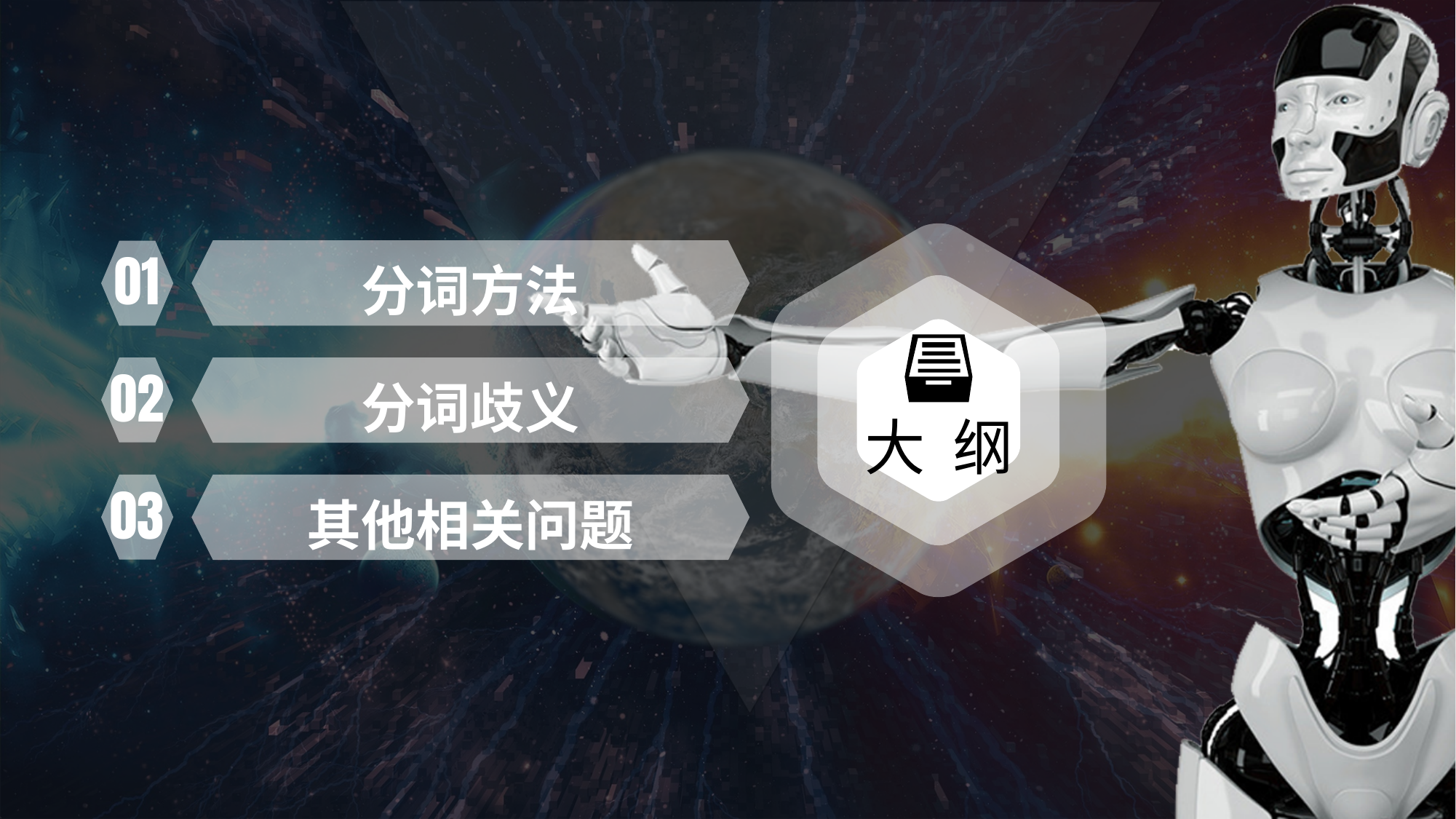

大  纲
分词方法
01
02
分词歧义
03
其他相关问题